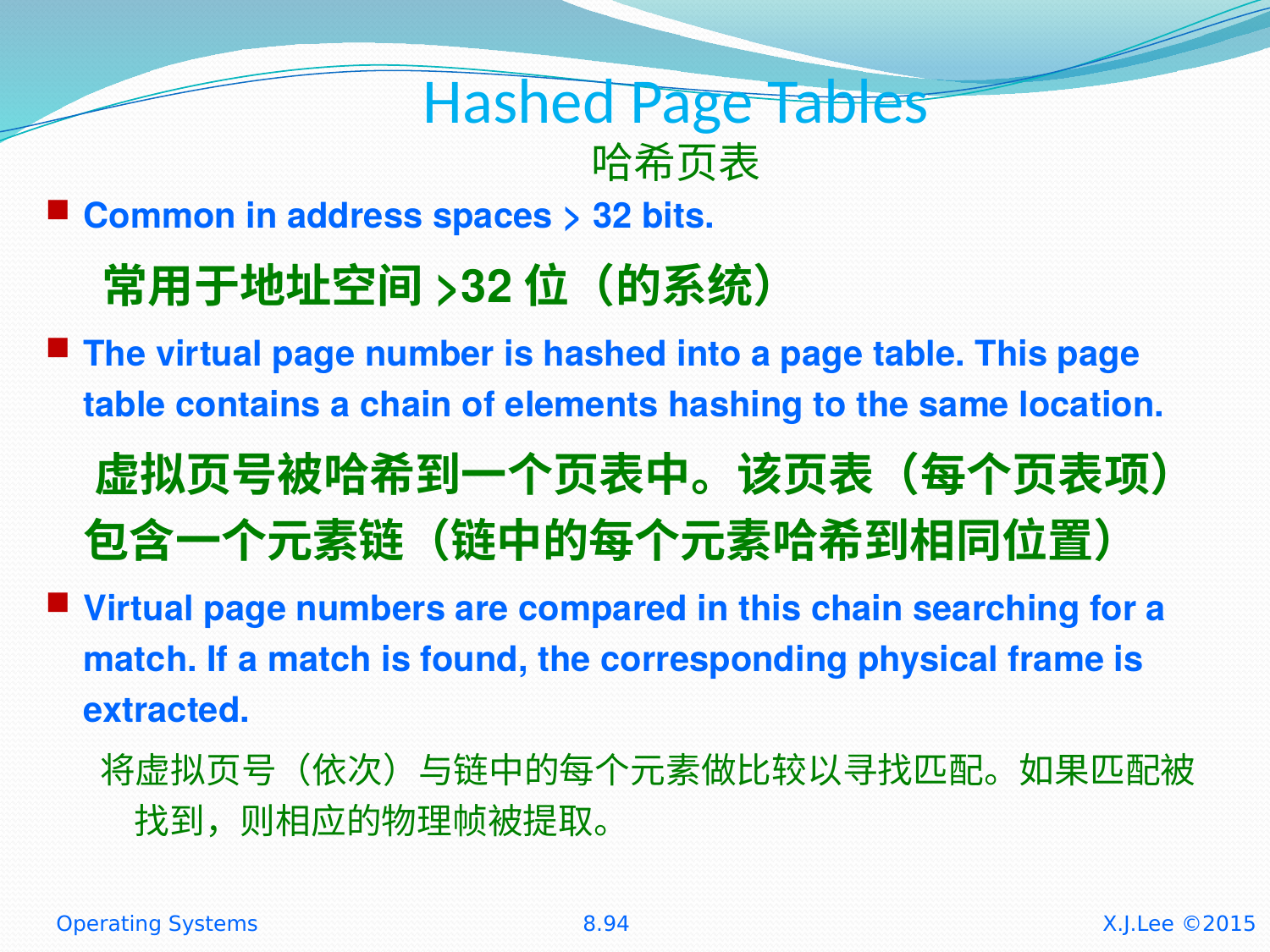

# Hashed Page Tables 哈希页表
Common in address spaces > 32 bits.
      常用于地址空间>32位（的系统）
The virtual page number is hashed into a page table. This page table contains a chain of elements hashing to the same location.
     虚拟页号被哈希到一个页表中。该页表（每个页表项）包含一个元素链（链中的每个元素哈希到相同位置）
Virtual page numbers are compared in this chain searching for a match. If a match is found, the corresponding physical frame is extracted.
将虚拟页号（依次）与链中的每个元素做比较以寻找匹配。如果匹配被找到，则相应的物理帧被提取。
Operating Systems
8.94
X.J.Lee ©2015